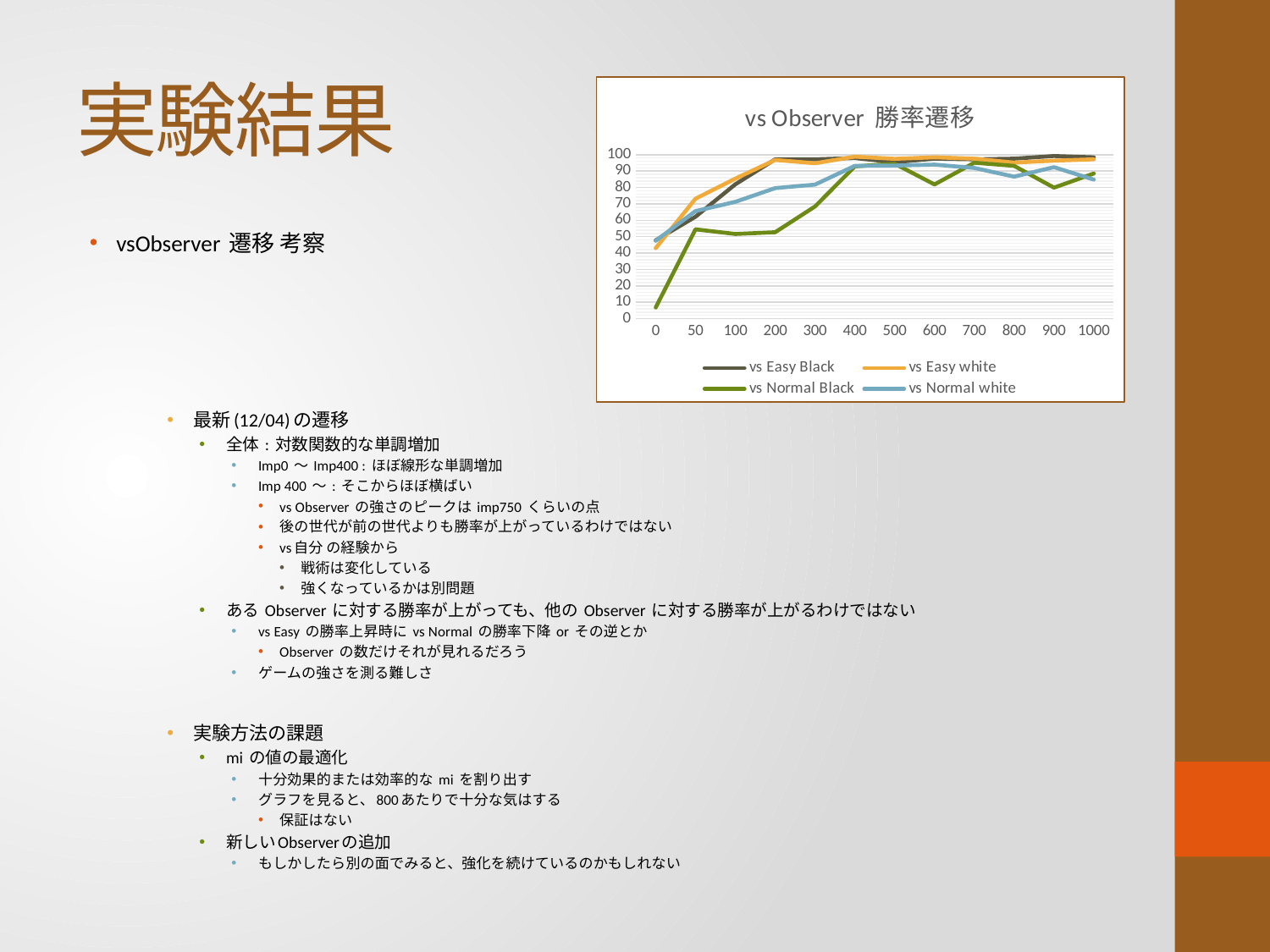

# 実験結果

### Chart: vs Observer 勝率遷移

| Category | vs Easy | vs Easy | vs Normal | vs Normal |
|---|---|---|---|---|
| 0 | 47.79591836734694 | 43.00408163265306 | 6.799999999999999 | 47.47163120567376 |
| 50 | 62.14795918367347 | 73.16326530612245 | 54.47815892314372 | 65.6234693877551 |
| 100 | 81.93435374149661 | 85.43152409900131 | 51.634042553191485 | 71.26096704933761 |
| 200 | 97.19999999999999 | 96.8 | 52.706497091590265 | 79.64081632653061 |
| 300 | 97.19999999999999 | 94.80000000000001 | 68.39999999999999 | 81.76768707482994 |
| 400 | 97.95034013605442 | 98.79999999999998 | 92.9076923076923 | 93.2 |
| 500 | 95.43877551020408 | 97.5 | 94.52314814814815 | 93.39710884353741 |
| 600 | 97.6 | 98.4 | 81.86666666666667 | 93.97551020408163 |
| 700 | 97.18367346938776 | 97.57551020408164 | 95.12585034013605 | 91.89787234042554 |
| 800 | 97.57517006802722 | 95.19999999999999 | 93.2 | 86.62040816326531 |
| 900 | 99.18333333333334 | 96.3673469387755 | 79.90204081632652 | 92.39999999999998 |
| 1000 | 98.4 | 97.19999999999999 | 88.52618806875633 | 84.81111111111112 |
vsObserver 遷移 考察

最新(12/04)の遷移
全体 : 対数関数的な単調増加
Imp0 ～ Imp400 : ほぼ線形な単調増加
Imp 400 ～ : そこからほぼ横ばい
vs Observer の強さのピークは imp750 くらいの点
後の世代が前の世代よりも勝率が上がっているわけではない
vs自分 の経験から
戦術は変化している
強くなっているかは別問題
ある Observer に対する勝率が上がっても、他の Observer に対する勝率が上がるわけではない
vs Easy の勝率上昇時に vs Normal の勝率下降 or その逆とか
Observer の数だけそれが見れるだろう
ゲームの強さを測る難しさ

実験方法の課題
mi の値の最適化
十分効果的または効率的な mi を割り出す
グラフを見ると、800あたりで十分な気はする
保証はない
新しいObserverの追加
もしかしたら別の面でみると、強化を続けているのかもしれない